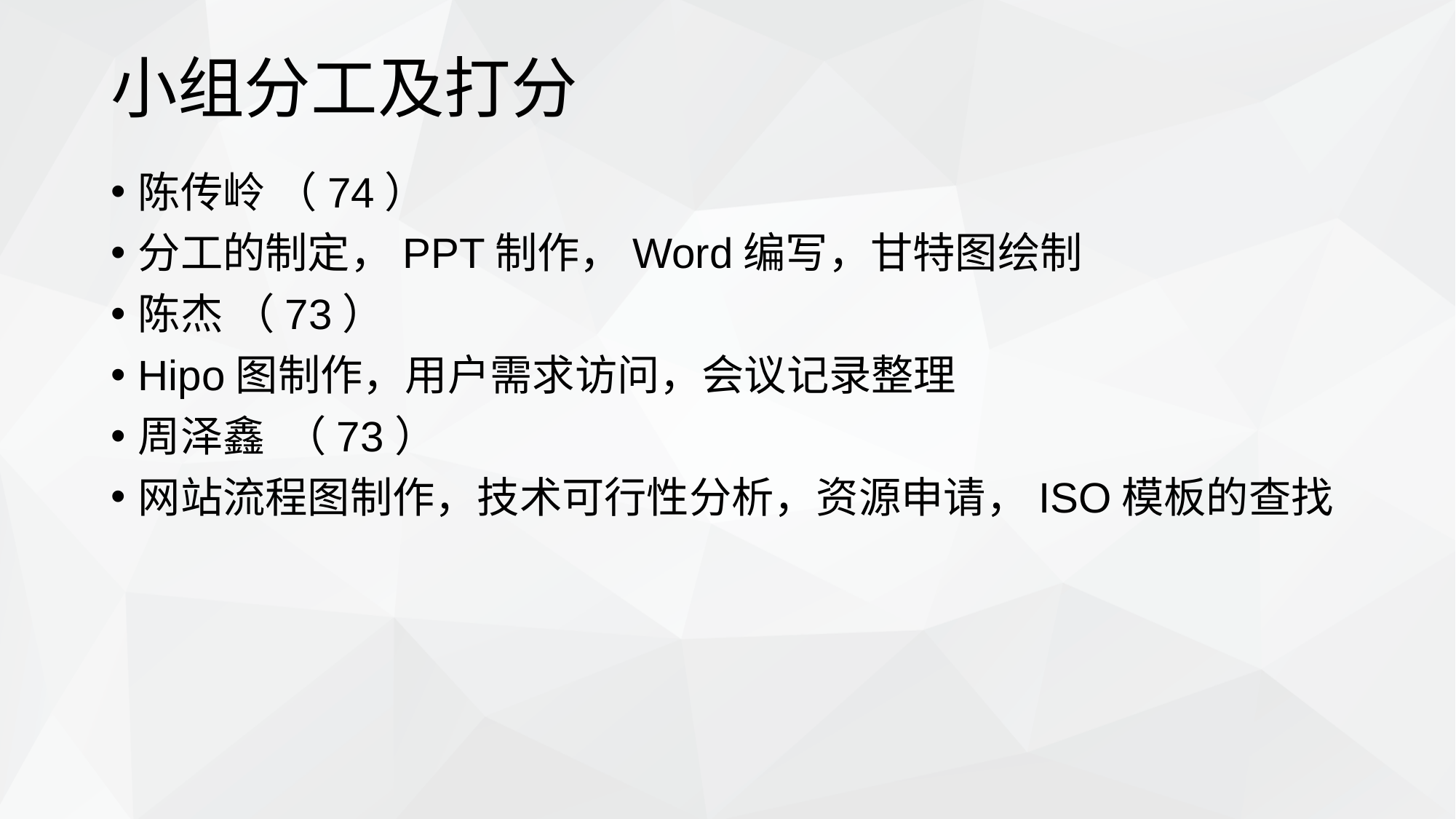

# 小组分工及打分
陈传岭 （74）
分工的制定，PPT制作，Word编写，甘特图绘制
陈杰 （73）
Hipo图制作，用户需求访问，会议记录整理
周泽鑫  （73）
网站流程图制作，技术可行性分析，资源申请，ISO模板的查找